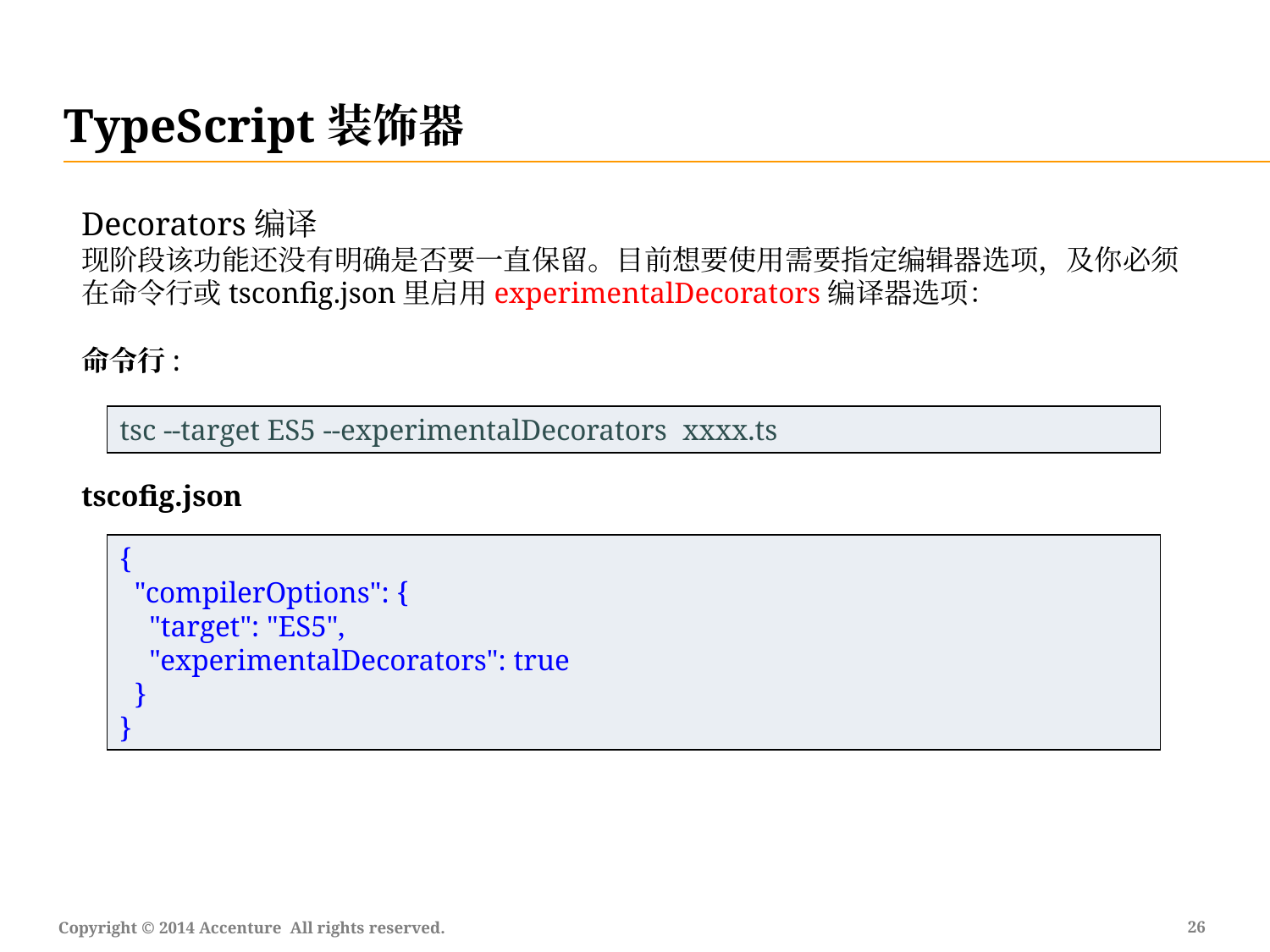

TypeScript装饰器
Decorators编译
现阶段该功能还没有明确是否要一直保留。目前想要使用需要指定编辑器选项，及你必须在命令行或tsconfig.json里启用experimentalDecorators编译器选项：

命令行:

tscofig.json

tsc --target ES5 --experimentalDecorators  xxxx.ts
{
  "compilerOptions": {
    "target": "ES5",
    "experimentalDecorators": true
  }
}
26
Copyright © 2014 Accenture  All rights reserved.